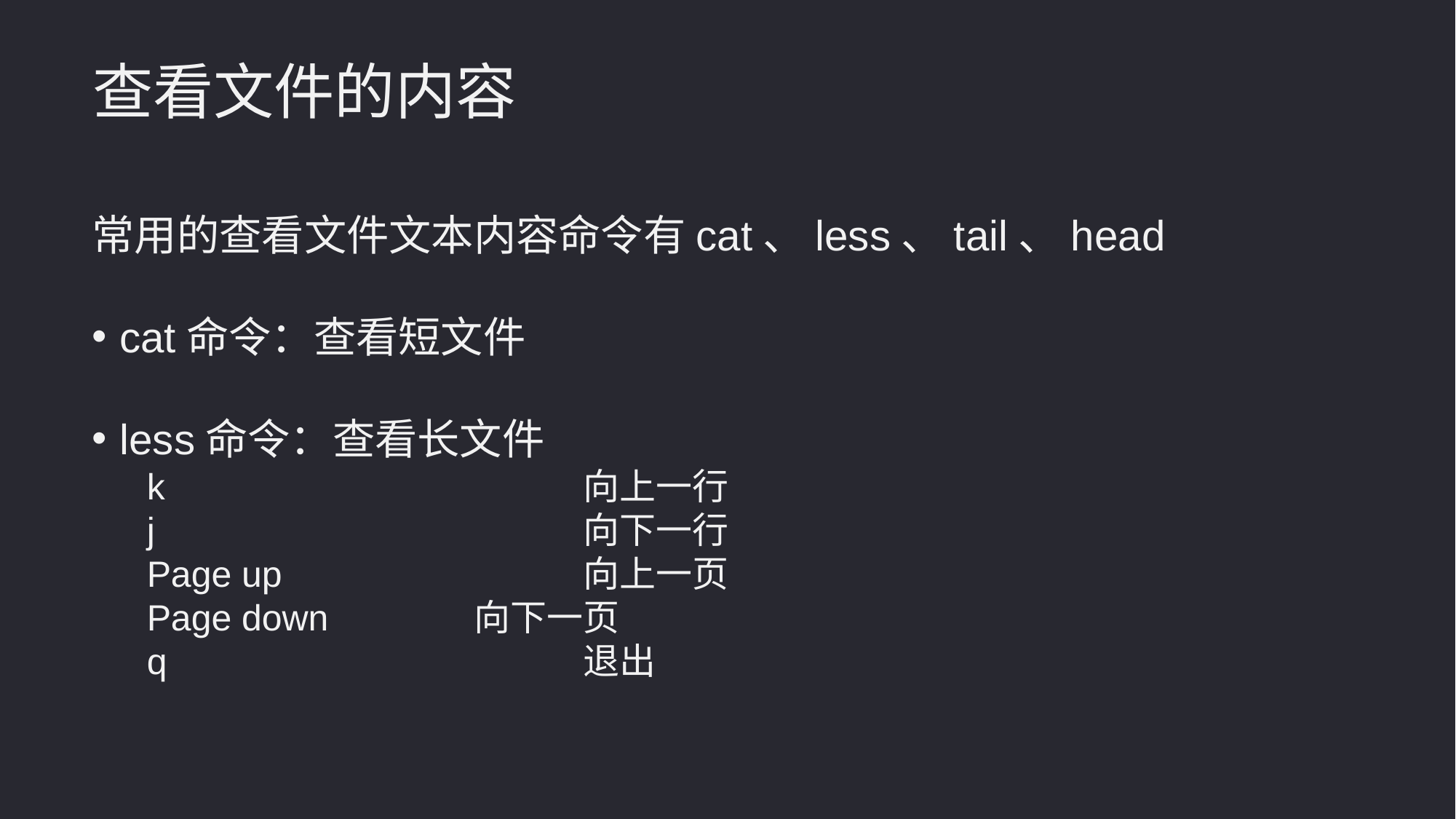

查看文件的内容
常用的查看文件文本内容命令有cat、less、tail、head

cat命令：查看短文件

less命令：查看长文件
k				向上一行
j				向下一行
Page up			向上一页
Page down		向下一页
q				退出